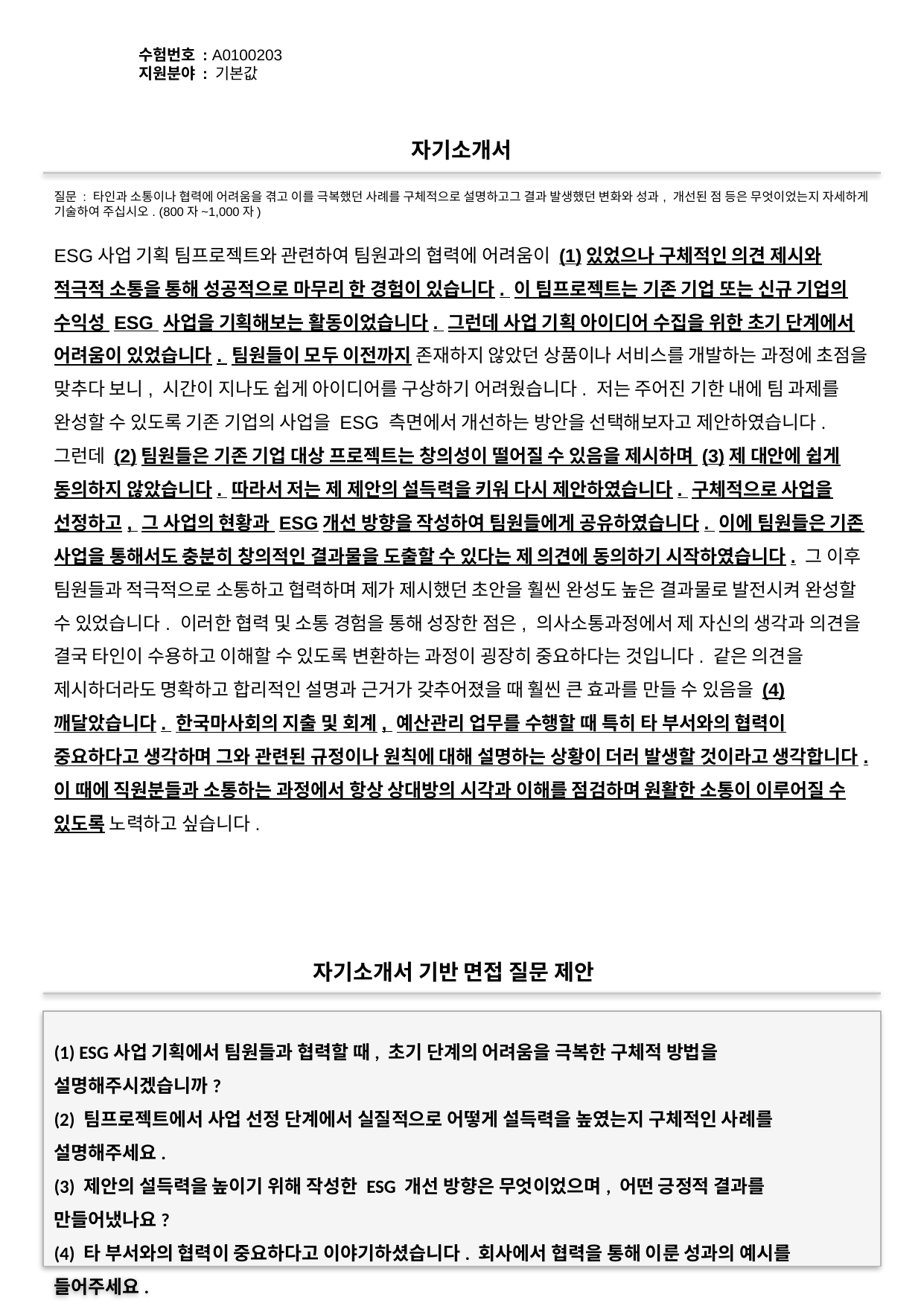

수험번호 : A0100203
지원분야 : 기본값
#

자기소개서

질문 : 타인과 소통이나 협력에 어려움을 겪고 이를 극복했던 사례를 구체적으로 설명하고그 결과 발생했던 변화와 성과, 개선된 점 등은 무엇이었는지 자세하게 기술하여 주십시오. (800자~1,000자)

ESG사업 기획 팀프로젝트와 관련하여 팀원과의 협력에 어려움이 (1)있었으나 구체적인 의견 제시와 적극적 소통을 통해 성공적으로 마무리 한 경험이 있습니다. 이 팀프로젝트는 기존 기업 또는 신규 기업의 수익성 ESG 사업을 기획해보는 활동이었습니다. 그런데 사업 기획 아이디어 수집을 위한 초기 단계에서 어려움이 있었습니다. 팀원들이 모두 이전까지 존재하지 않았던 상품이나 서비스를 개발하는 과정에 초점을 맞추다 보니, 시간이 지나도 쉽게 아이디어를 구상하기 어려웠습니다. 저는 주어진 기한 내에 팀 과제를 완성할 수 있도록 기존 기업의 사업을 ESG 측면에서 개선하는 방안을 선택해보자고 제안하였습니다. 그런데 (2)팀원들은 기존 기업 대상 프로젝트는 창의성이 떨어질 수 있음을 제시하며 (3)제 대안에 쉽게 동의하지 않았습니다. 따라서 저는 제 제안의 설득력을 키워 다시 제안하였습니다. 구체적으로 사업을 선정하고, 그 사업의 현황과 ESG개선 방향을 작성하여 팀원들에게 공유하였습니다. 이에 팀원들은 기존 사업을 통해서도 충분히 창의적인 결과물을 도출할 수 있다는 제 의견에 동의하기 시작하였습니다. 그 이후 팀원들과 적극적으로 소통하고 협력하며 제가 제시했던 초안을 훨씬 완성도 높은 결과물로 발전시켜 완성할 수 있었습니다. 이러한 협력 및 소통 경험을 통해 성장한 점은, 의사소통과정에서 제 자신의 생각과 의견을 결국 타인이 수용하고 이해할 수 있도록 변환하는 과정이 굉장히 중요하다는 것입니다. 같은 의견을 제시하더라도 명확하고 합리적인 설명과 근거가 갖추어졌을 때 훨씬 큰 효과를 만들 수 있음을 (4)깨달았습니다. 한국마사회의 지출 및 회계, 예산관리 업무를 수행할 때 특히 타 부서와의 협력이 중요하다고 생각하며 그와 관련된 규정이나 원칙에 대해 설명하는 상황이 더러 발생할 것이라고 생각합니다. 이 때에 직원분들과 소통하는 과정에서 항상 상대방의 시각과 이해를 점검하며 원활한 소통이 이루어질 수 있도록 노력하고 싶습니다.

자기소개서 기반 면접 질문 제안

(1) ESG사업 기획에서 팀원들과 협력할 때, 초기 단계의 어려움을 극복한 구체적 방법을 설명해주시겠습니까?
(2) 팀프로젝트에서 사업 선정 단계에서 실질적으로 어떻게 설득력을 높였는지 구체적인 사례를 설명해주세요.
(3) 제안의 설득력을 높이기 위해 작성한 ESG 개선 방향은 무엇이었으며, 어떤 긍정적 결과를 만들어냈나요?
(4) 타 부서와의 협력이 중요하다고 이야기하셨습니다. 회사에서 협력을 통해 이룬 성과의 예시를 들어주세요.